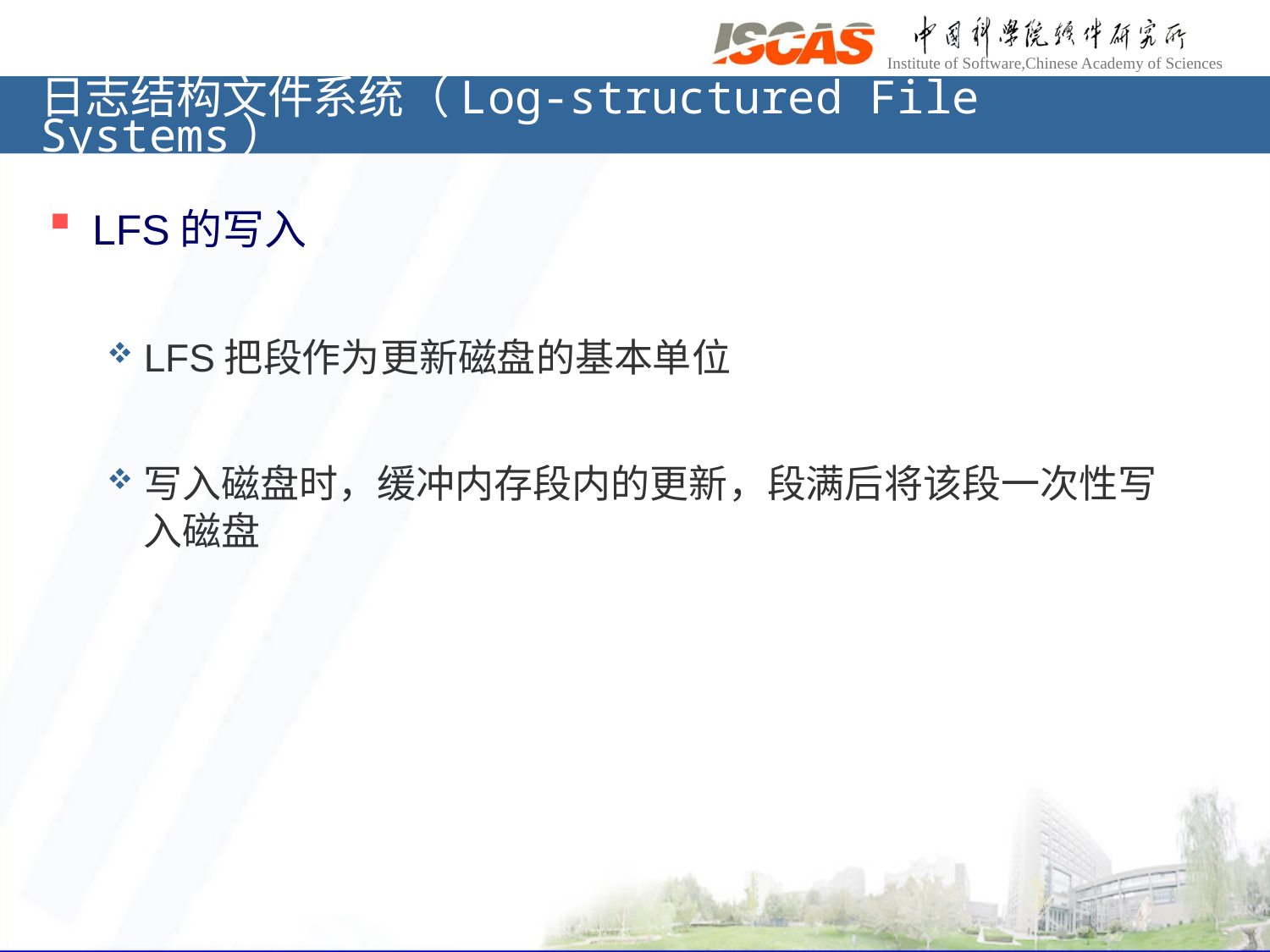

# 日志结构文件系统（Log-structured File Systems）
LFS的写入

LFS把段作为更新磁盘的基本单位

写入磁盘时，缓冲内存段内的更新，段满后将该段一次性写入磁盘